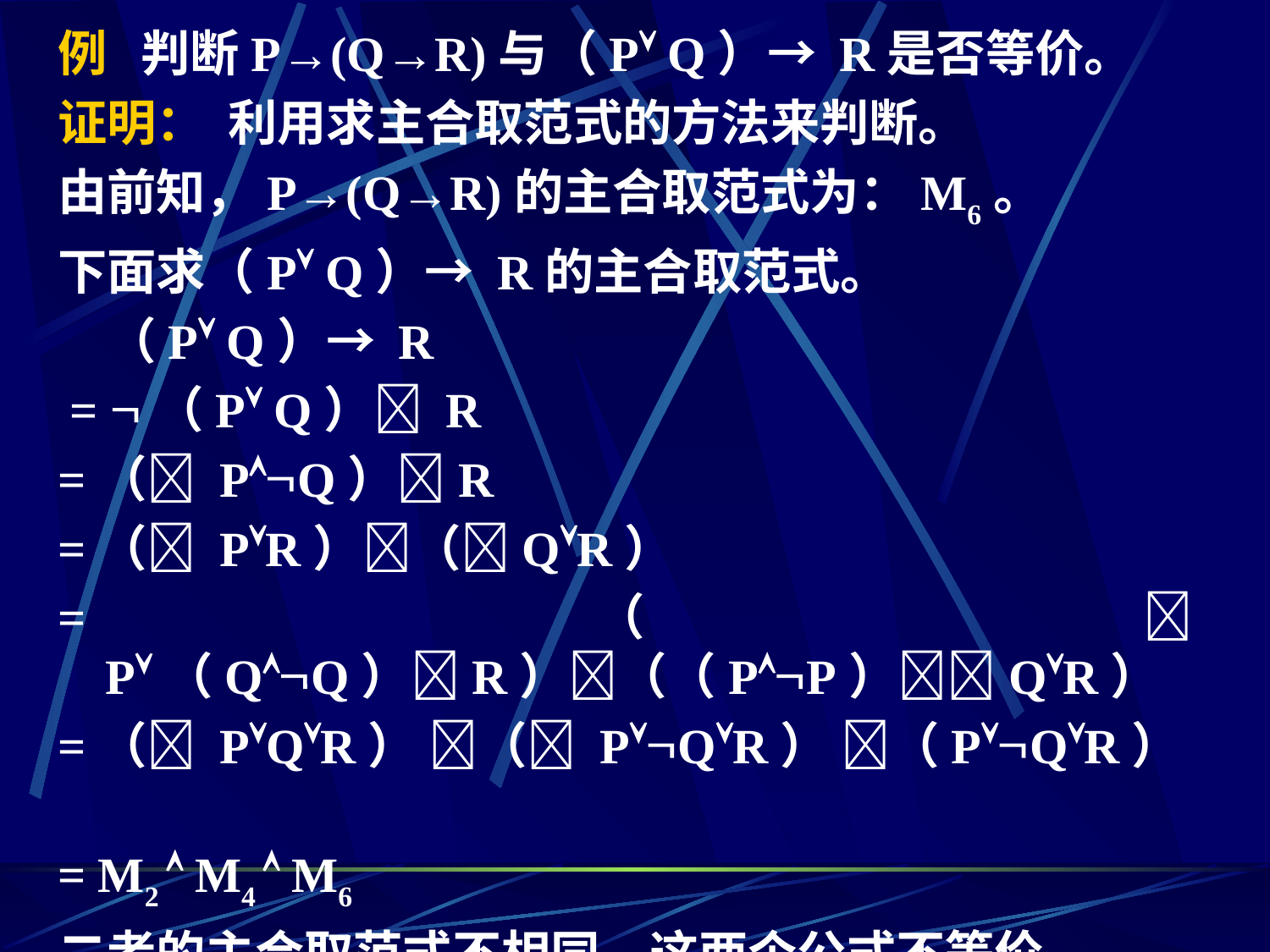

例   判断P→(Q→R)与（P∨ Q）→ R是否等价。
证明：  利用求主合取范式的方法来判断。
由前知，P→(Q→R)的主合取范式为：M6。
下面求（P∨ Q）→ R的主合取范式。
　（P∨ Q）→ R
 = ¬（P∨ Q）∨ R
=（¬ P∧¬Q）∨R
=（¬ P∨R）∧（¬Q∨R）
=（¬ P∨（Q∧¬Q）∨R）∧（（P∧¬P）∨¬Q∨R）
=（¬ P∨Q∨R） ∧（¬ P∨¬Q∨R） ∧（P∨¬Q∨R）
= M2 ∧ M4 ∧ M6
二者的主合取范式不相同，这两个公式不等价。
141